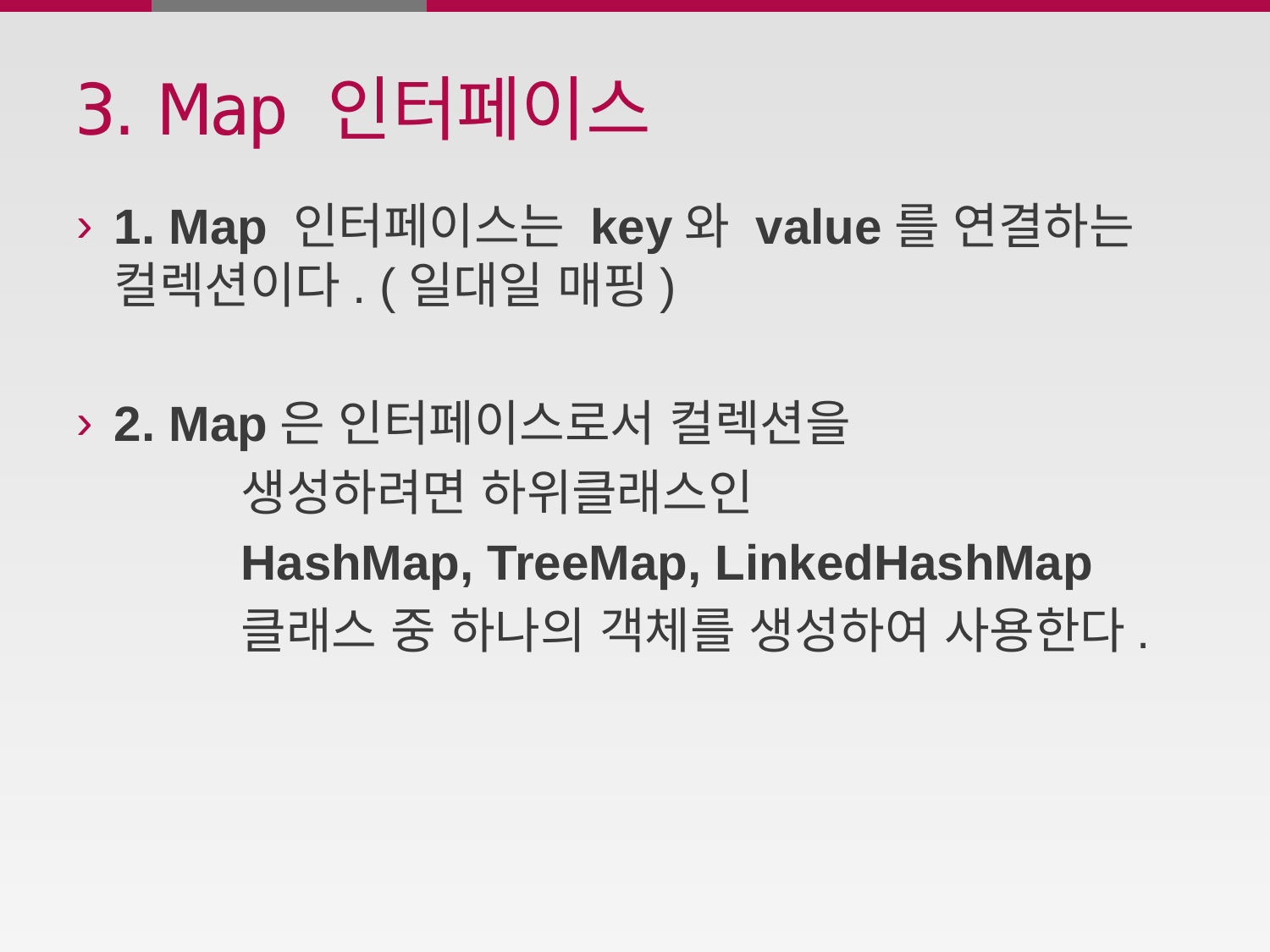

# 3. Map 인터페이스
1. Map 인터페이스는 key와 value를 연결하는 컬렉션이다. (일대일 매핑)

2. Map은 인터페이스로서 컬렉션을
		생성하려면 하위클래스인
		HashMap, TreeMap, LinkedHashMap
		클래스 중 하나의 객체를 생성하여 사용한다.